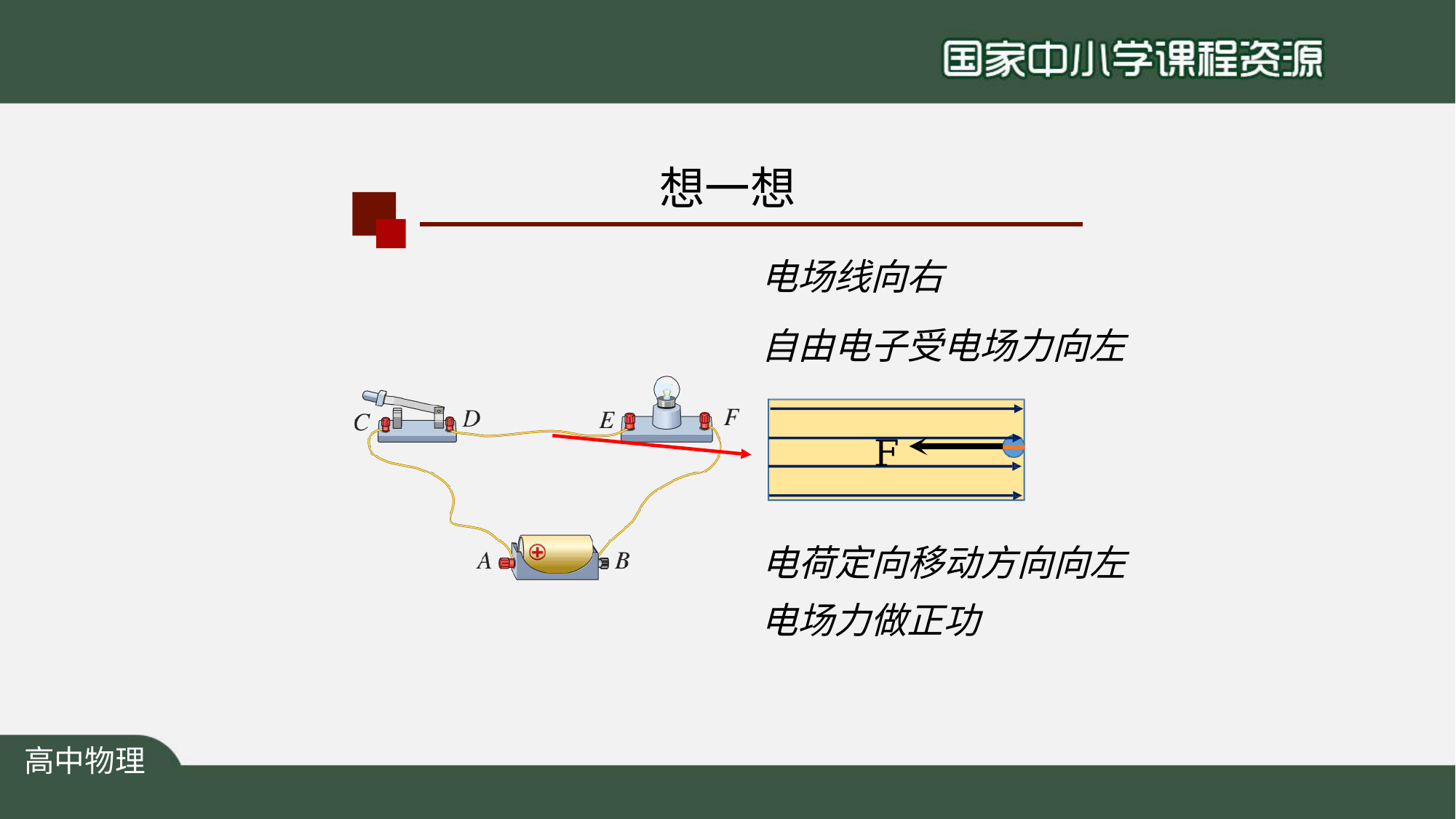

# 想一想

电场线向右
自由电子受电场力向左

F

电荷定向移动方向向左 电场力做正功

高中物理